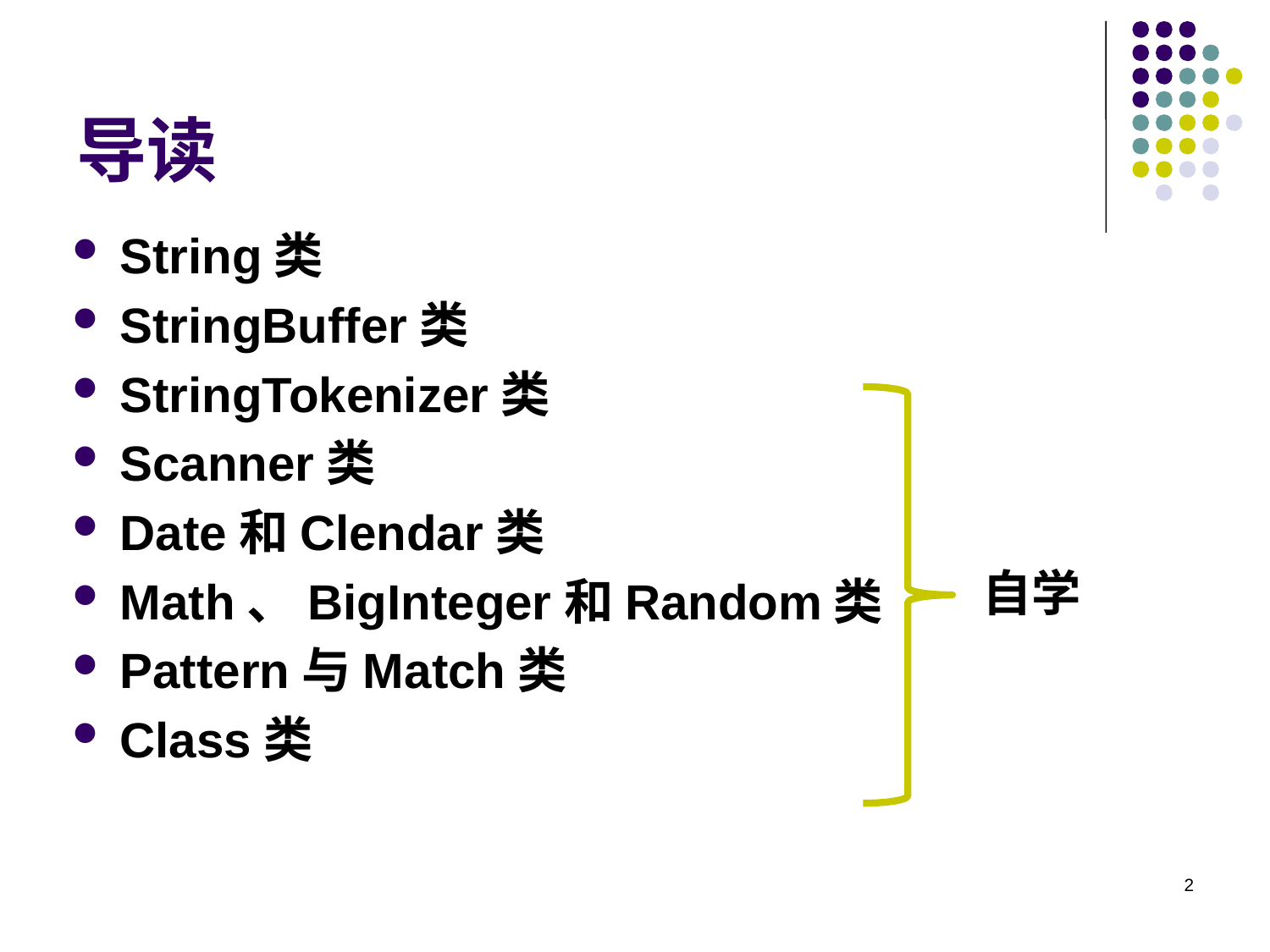

# 导读
String类
StringBuffer类
StringTokenizer类
Scanner类
Date和Clendar类
Math、BigInteger和Random类
Pattern与Match类
Class类

自学
2